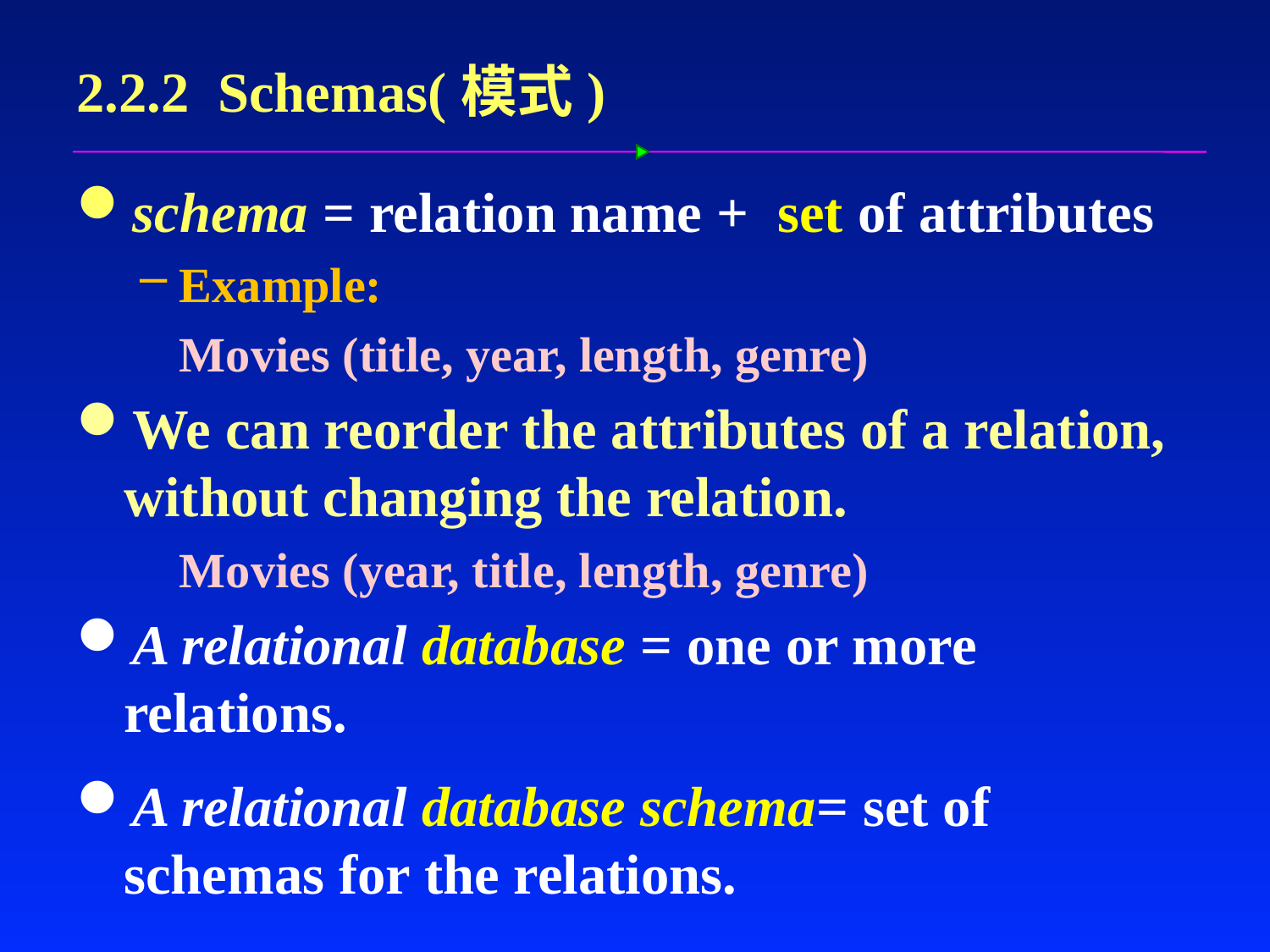

# 2.2.2  Schemas(模式)

schema = relation name +  set of attributes
Example:
	Movies (title, year, length, genre)
We can reorder the attributes of a relation, without changing the relation.
	Movies (year, title, length, genre)
A relational database = one or more relations.
A relational database schema= set of schemas for the relations.